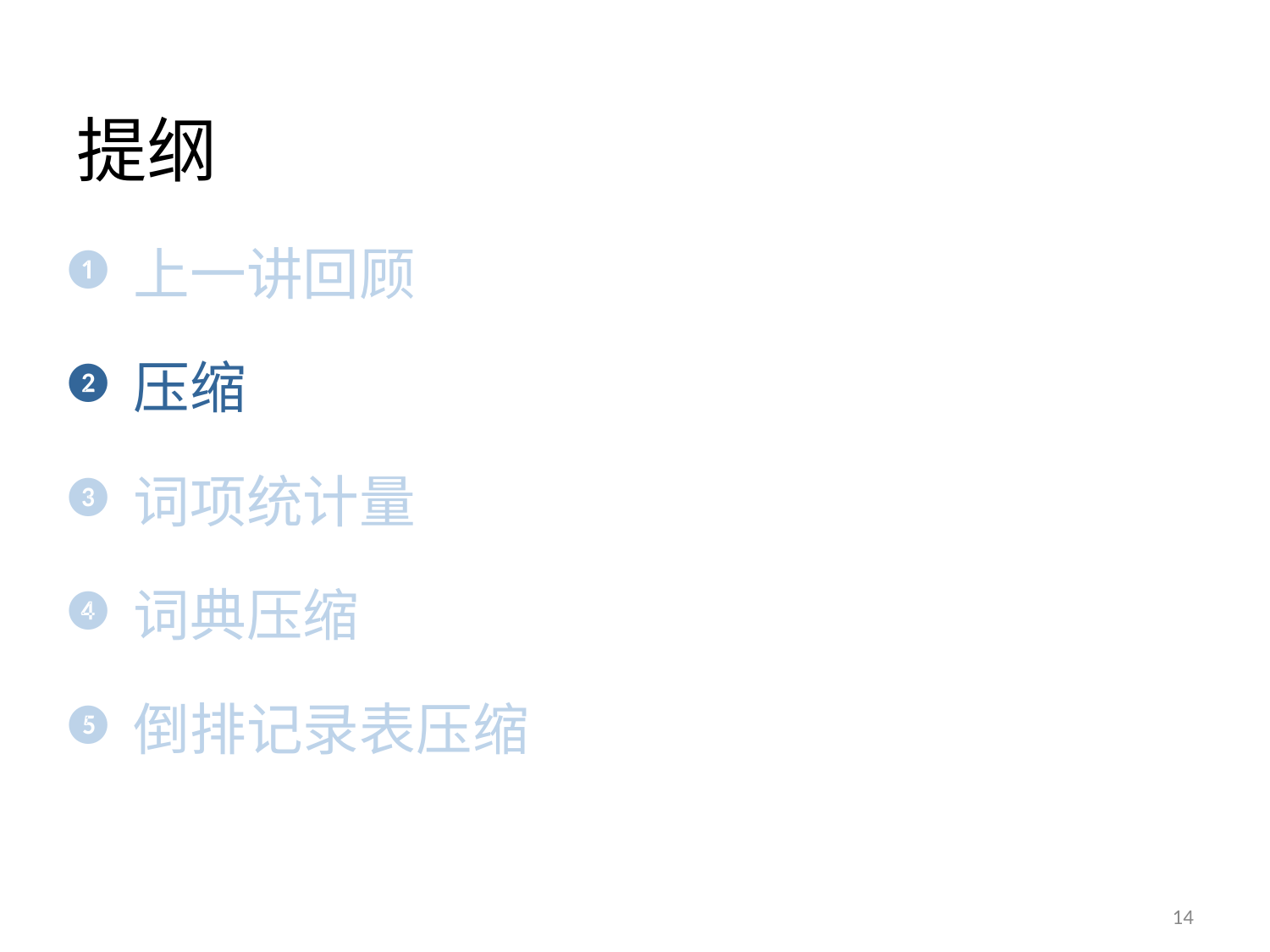

# 提纲
上一讲回顾
压缩
词项统计量
词典压缩
倒排记录表压缩
14